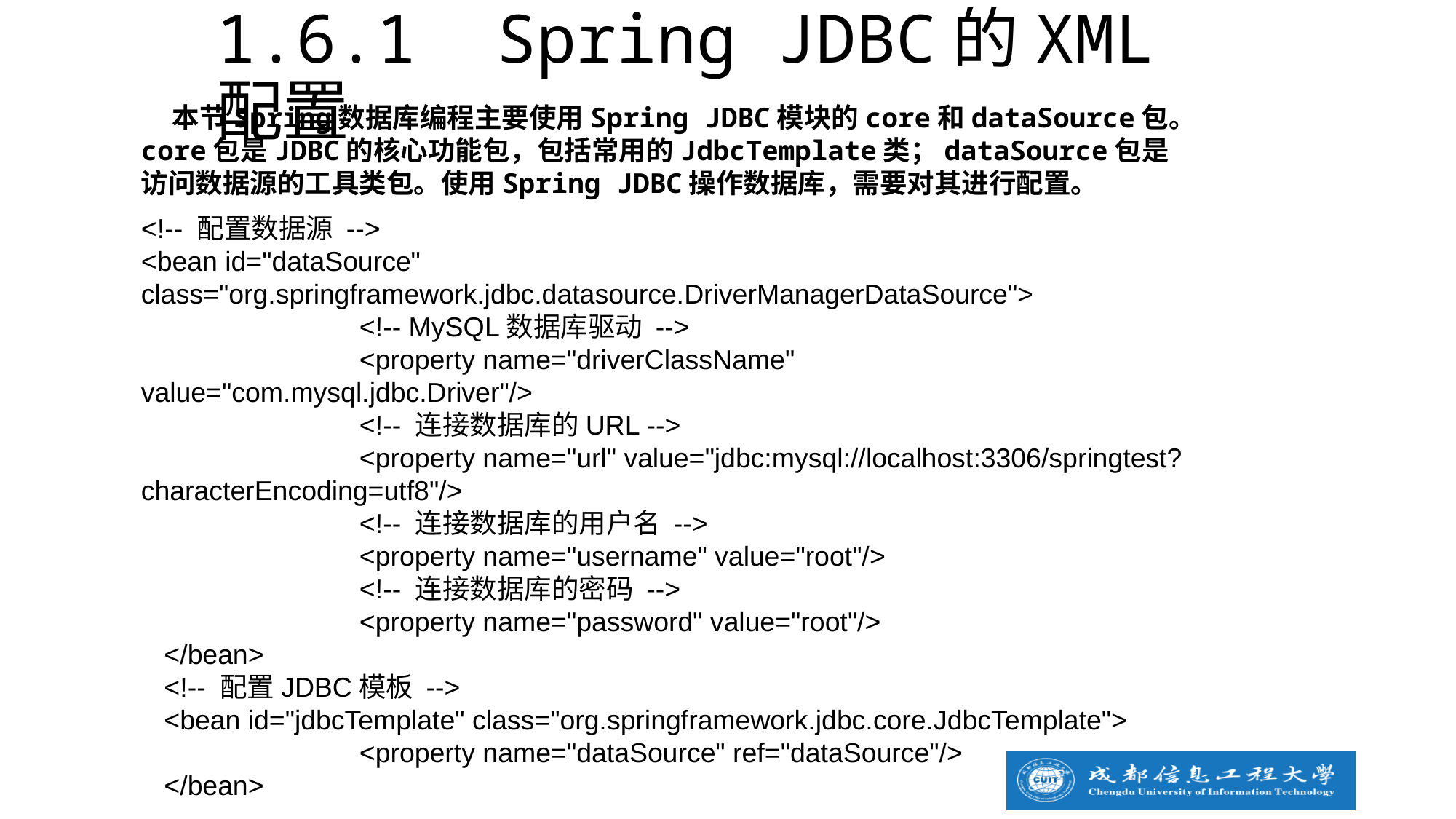

1.6.1  Spring JDBC的XML配置
    本节Spring数据库编程主要使用Spring JDBC模块的core和dataSource包。core包是JDBC的核心功能包，包括常用的JdbcTemplate类；dataSource包是访问数据源的工具类包。使用Spring JDBC操作数据库，需要对其进行配置。
<!-- 配置数据源 -->
<bean id="dataSource" class="org.springframework.jdbc.datasource.DriverManagerDataSource">
   		<!-- MySQL数据库驱动 -->
   		<property name="driverClassName" value="com.mysql.jdbc.Driver"/>
   		<!-- 连接数据库的URL -->
   		<property name="url" value="jdbc:mysql://localhost:3306/springtest?characterEncoding=utf8"/>
   		<!-- 连接数据库的用户名 -->
   		<property name="username" value="root"/>
   		<!-- 连接数据库的密码 -->
   		<property name="password" value="root"/>
   </bean>
   <!-- 配置JDBC模板 -->
   <bean id="jdbcTemplate" class="org.springframework.jdbc.core.JdbcTemplate">
   		<property name="dataSource" ref="dataSource"/>
   </bean>